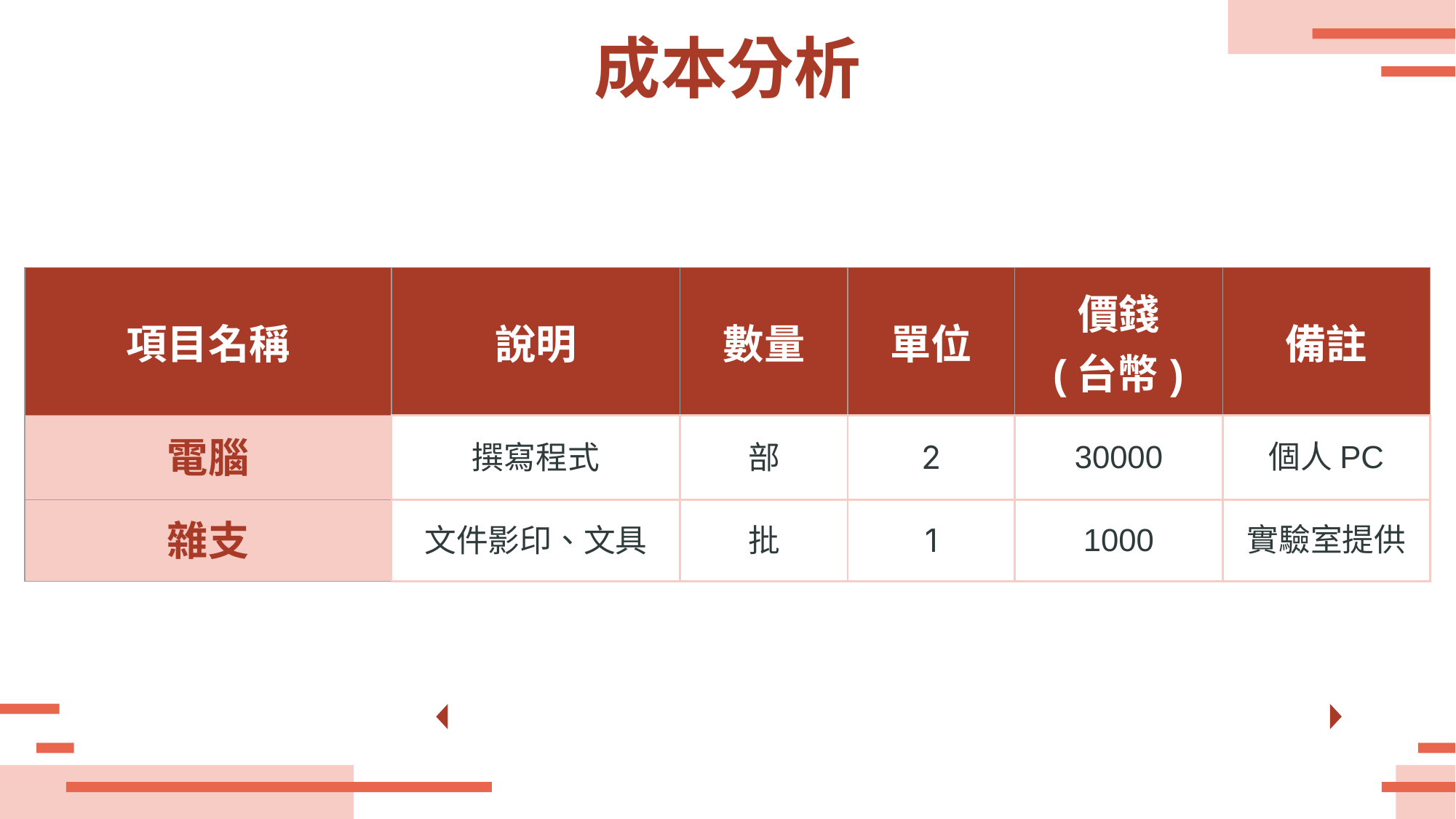

# 成本分析
| 項目名稱 | 說明 | 數量 | 單位 | 價錢 (台幣) | 備註 |
| --- | --- | --- | --- | --- | --- |
| 電腦 | 撰寫程式 | 部 | 2 | 30000 | 個人PC |
| 雜支 | 文件影印、文具 | 批 | 1 | 1000 | 實驗室提供 |